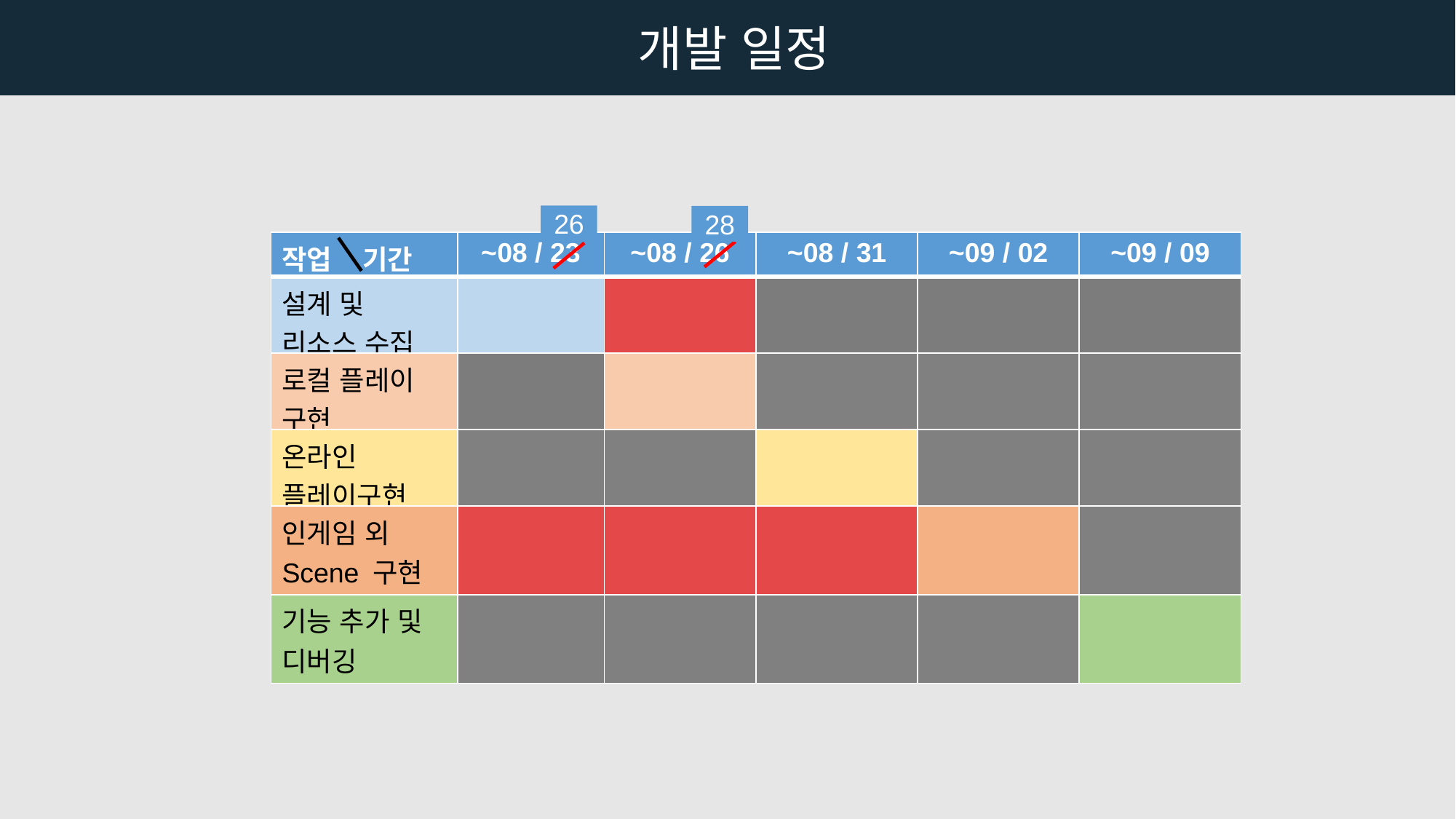

개발 일정

26
28
| 작업 기간 | ~08 / 23 | ~08 / 26 | ~08 / 31 | ~09 / 02 | ~09 / 09 |
| --- | --- | --- | --- | --- | --- |
| 설계 및 리소스 수집 |  |  |  |  |  |
| 로컬 플레이 구현 |  |  |  |  |  |
| 온라인 플레이구현 |  |  |  |  |  |
| 인게임 외 Scene 구현 |  |  |  |  |  |
| 기능 추가 및 디버깅 |  |  |  |  |  |